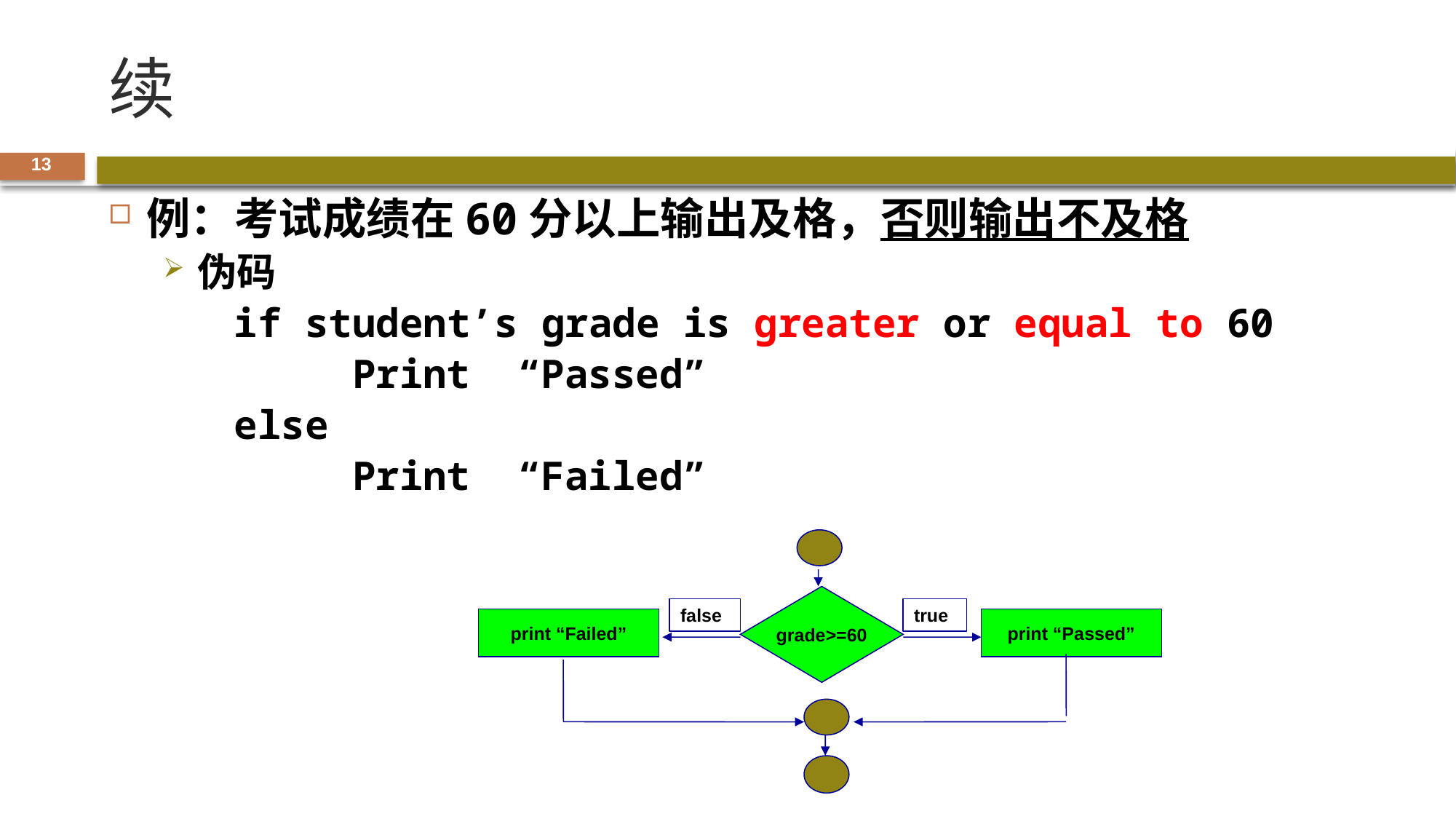

# 续
13
例：考试成绩在60分以上输出及格，否则输出不及格
伪码
   if student’s grade is greater or equal to 60
        Print  “Passed”
   else
        Print  “Failed”

grade>=60
false
true
print “Failed”
print “Passed”